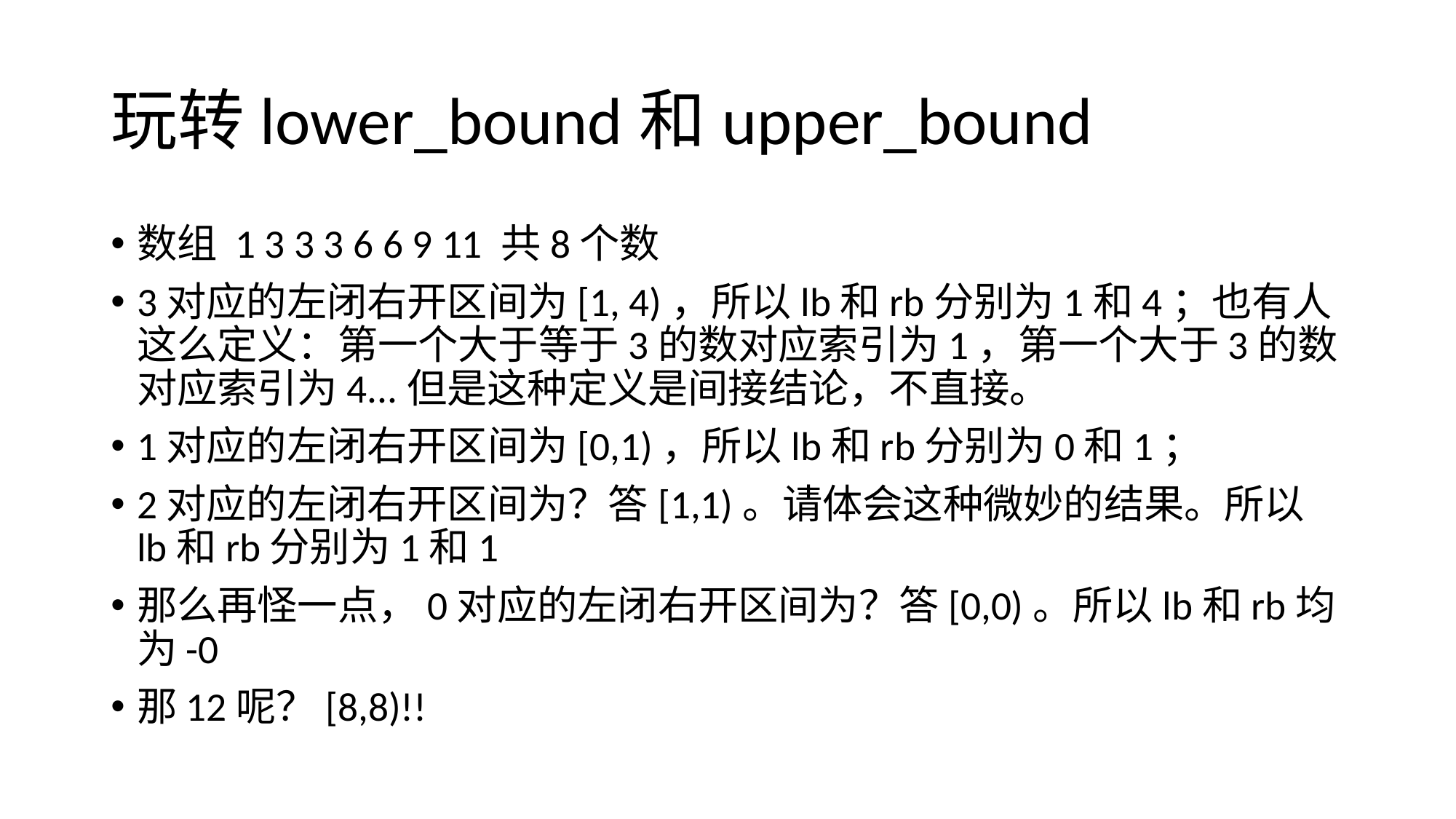

# 玩转lower_bound和upper_bound
数组 1 3 3 3 6 6 9 11 共8个数
3对应的左闭右开区间为[1, 4)，所以lb和rb分别为1和4；也有人这么定义：第一个大于等于3的数对应索引为1，第一个大于3的数对应索引为4...但是这种定义是间接结论，不直接。
1对应的左闭右开区间为[0,1)，所以lb和rb分别为0和1；
2对应的左闭右开区间为？答[1,1)。请体会这种微妙的结果。所以lb和rb分别为1和1
那么再怪一点，0对应的左闭右开区间为？答[0,0)。所以lb和rb均为-0
那12呢？[8,8)!!